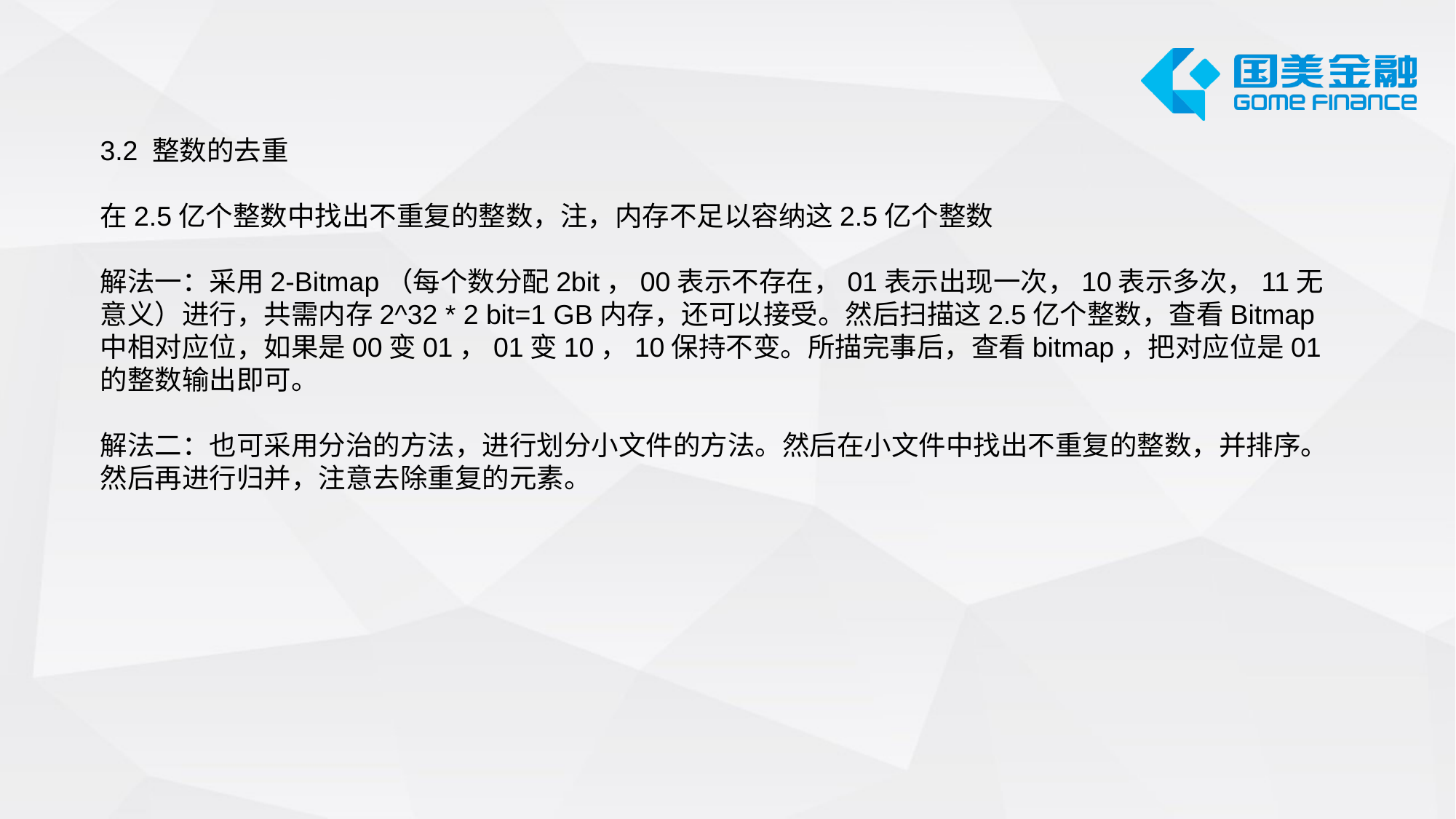

3.2 整数的去重

在2.5亿个整数中找出不重复的整数，注，内存不足以容纳这2.5亿个整数

解法一：采用2-Bitmap（每个数分配2bit，00表示不存在，01表示出现一次，10表示多次，11无意义）进行，共需内存2^32 * 2 bit=1 GB内存，还可以接受。然后扫描这2.5亿个整数，查看Bitmap中相对应位，如果是00变01，01变10，10保持不变。所描完事后，查看bitmap，把对应位是01的整数输出即可。

解法二：也可采用分治的方法，进行划分小文件的方法。然后在小文件中找出不重复的整数，并排序。然后再进行归并，注意去除重复的元素。